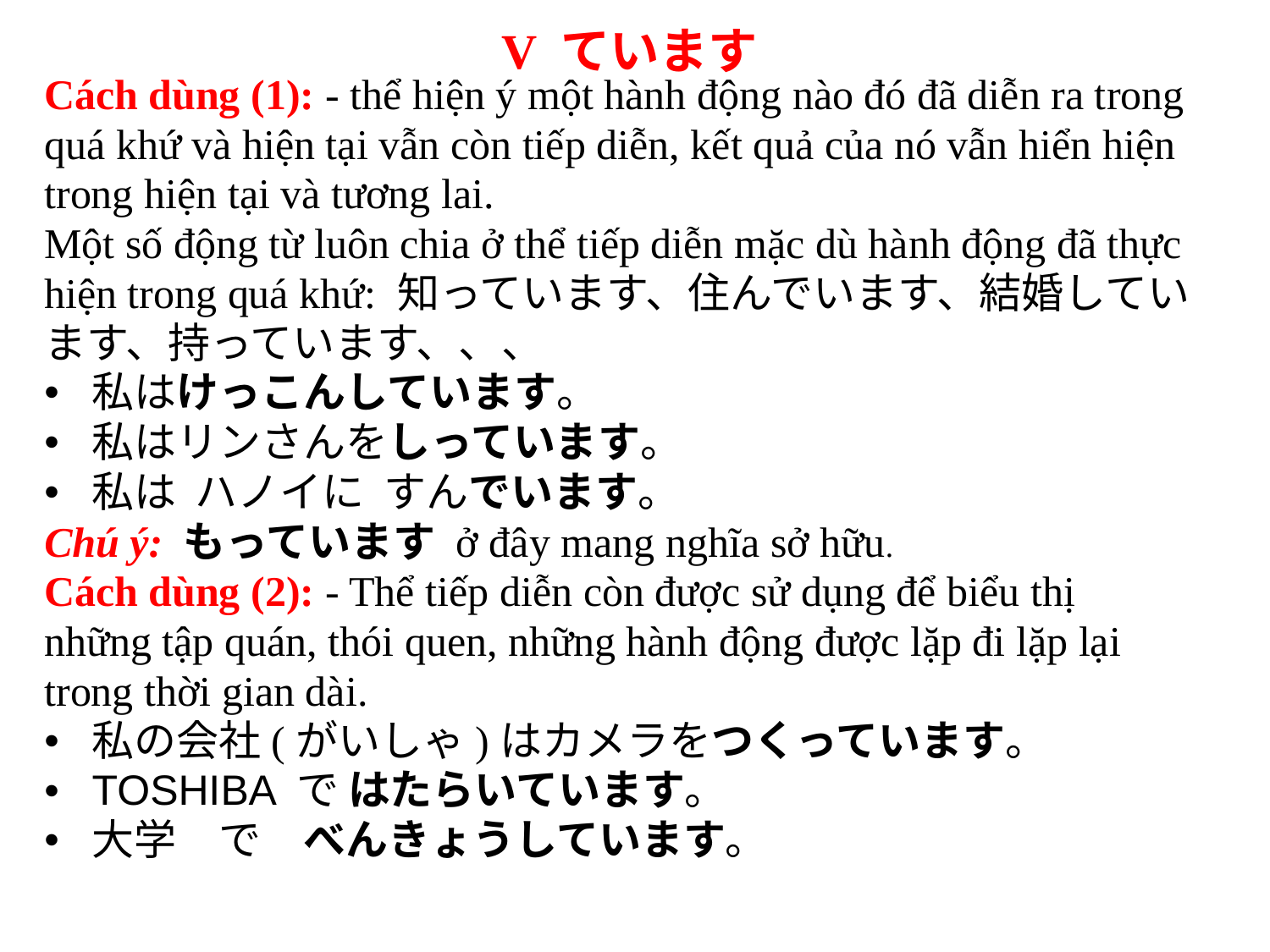

V ています
Cách dùng (1): - thể hiện ý một hành động nào đó đã diễn ra trong quá khứ và hiện tại vẫn còn tiếp diễn, kết quả của nó vẫn hiển hiện trong hiện tại và tương lai.
Một số động từ luôn chia ở thể tiếp diễn mặc dù hành động đã thực hiện trong quá khứ: 知っています、住んでいます、結婚しています、持っています、、、
私はけっこんしています。
私はリンさんをしっています。
私は  ハノイに  すんでいます。
Chú ý: もっています ở đây mang nghĩa sở hữu.
Cách dùng (2): - Thể tiếp diễn còn được sử dụng để biểu thị những tập quán, thói quen, những hành động được lặp đi lặp lại trong thời gian dài.
私の会社(がいしゃ)はカメラをつくっています。
TOSHIBA で はたらいています。
大学　で　べんきょうしています。